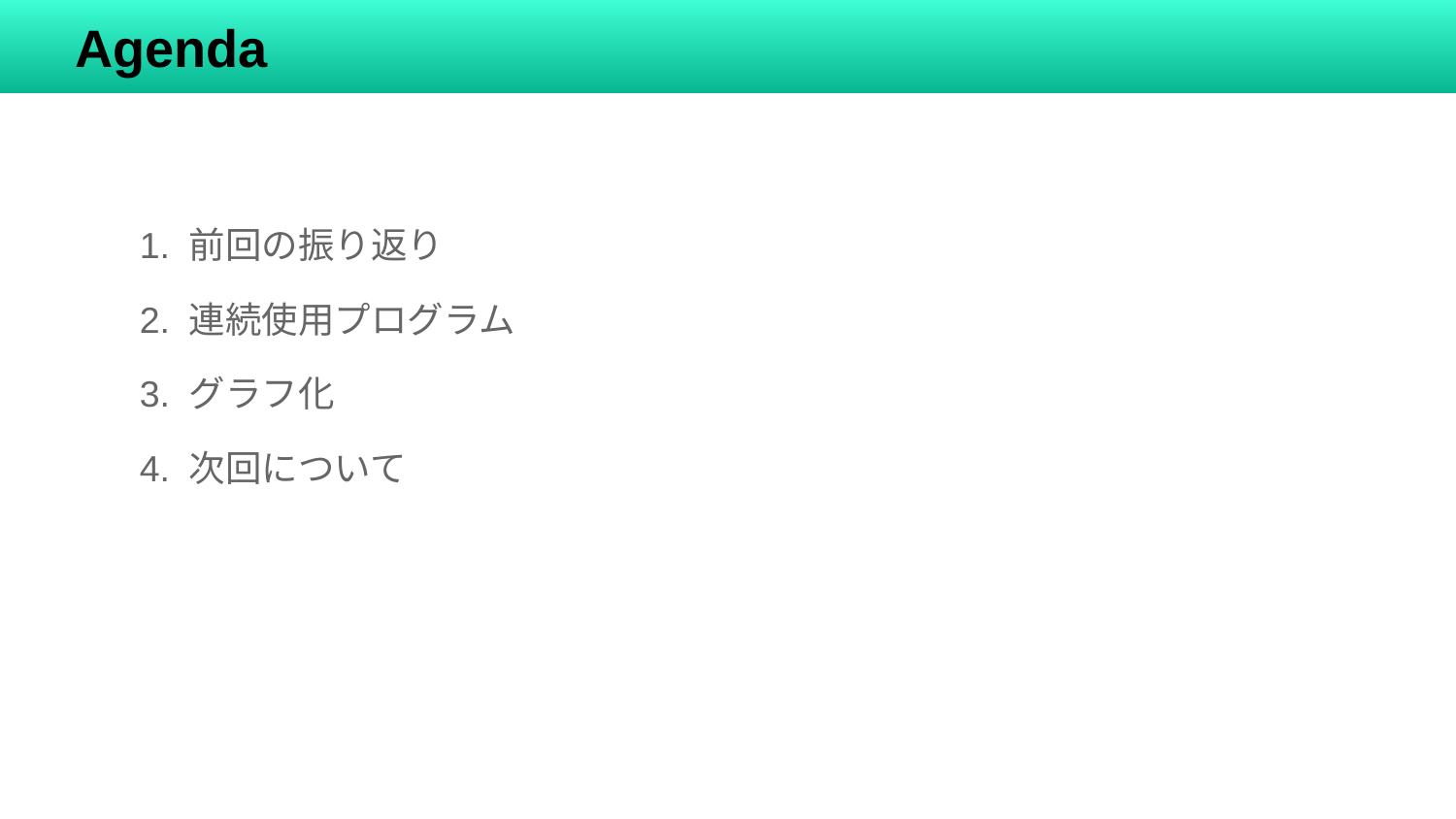

Agenda

　　1. 前回の振り返り
　　2. 連続使用プログラム
　　3. グラフ化
　　4. 次回について